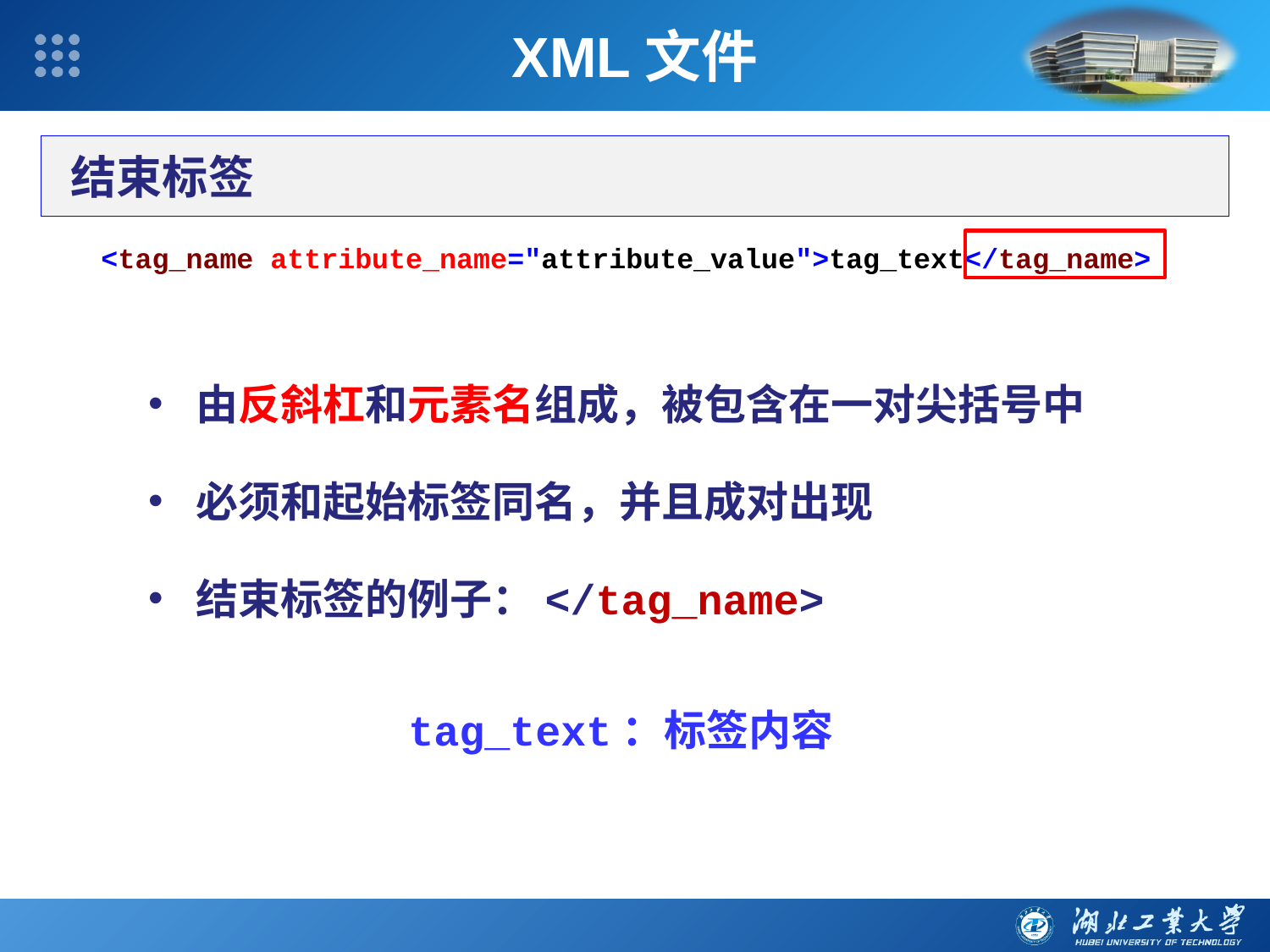

XML文件
结束标签

 <tag_name attribute_name="attribute_value">tag_text</tag_name>
由反斜杠和元素名组成，被包含在一对尖括号中
必须和起始标签同名，并且成对出现
结束标签的例子：</tag_name>
tag_text：标签内容